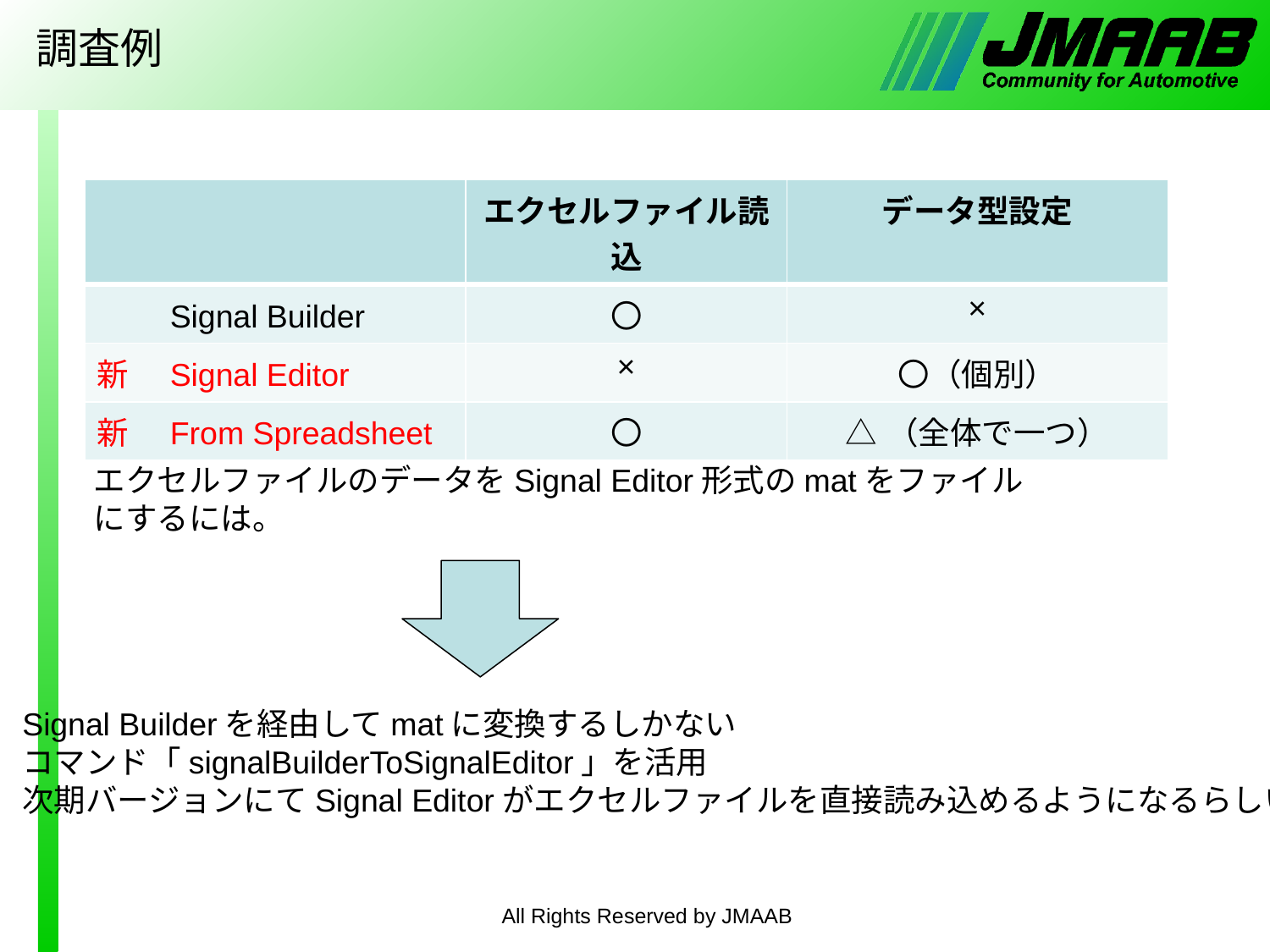

# 調査例
|  | エクセルファイル読込 | データ型設定 |
| --- | --- | --- |
| Signal Builder | 〇 | × |
| 新　Signal Editor | × | 〇（個別） |
| 新　From Spreadsheet | 〇 | △（全体で一つ） |
エクセルファイルのデータをSignal Editor形式のmatをファイル
にするには。

Signal Builderを経由してmatに変換するしかない
コマンド「signalBuilderToSignalEditor」を活用
次期バージョンにてSignal Editorがエクセルファイルを直接読み込めるようになるらしい